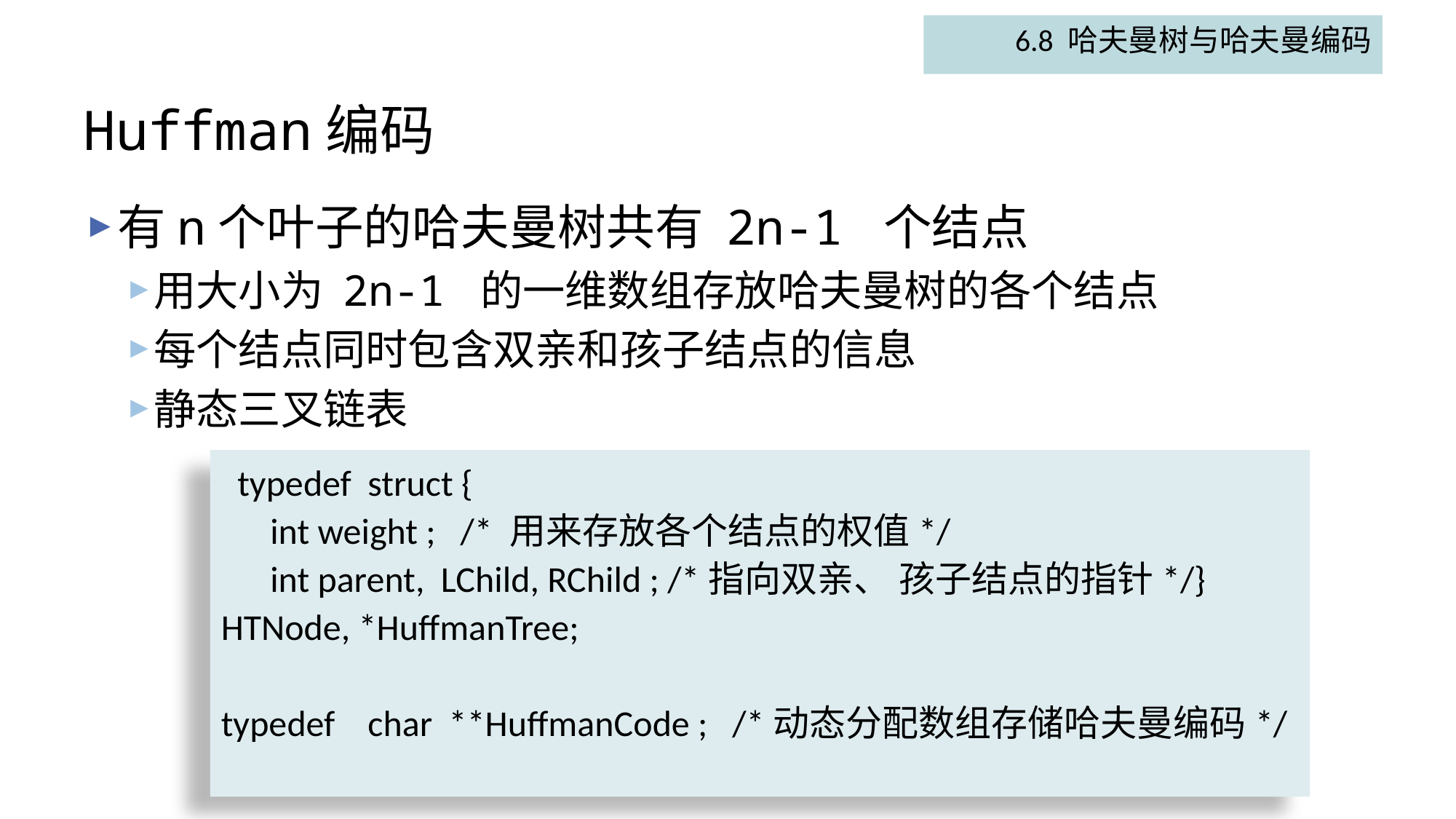

6.8 哈夫曼树与哈夫曼编码
# Huffman编码
有n个叶子的哈夫曼树共有 2n-1 个结点
用大小为 2n-1 的一维数组存放哈夫曼树的各个结点
每个结点同时包含双亲和孩子结点的信息
静态三叉链表
  typedef  struct {
      int weight ;   /* 用来存放各个结点的权值*/
      int parent,  LChild, RChild ; /*指向双亲、 孩子结点的指针*/} HTNode, *HuffmanTree;

typedef    char  **HuffmanCode ;   /*动态分配数组存储哈夫曼编码*/